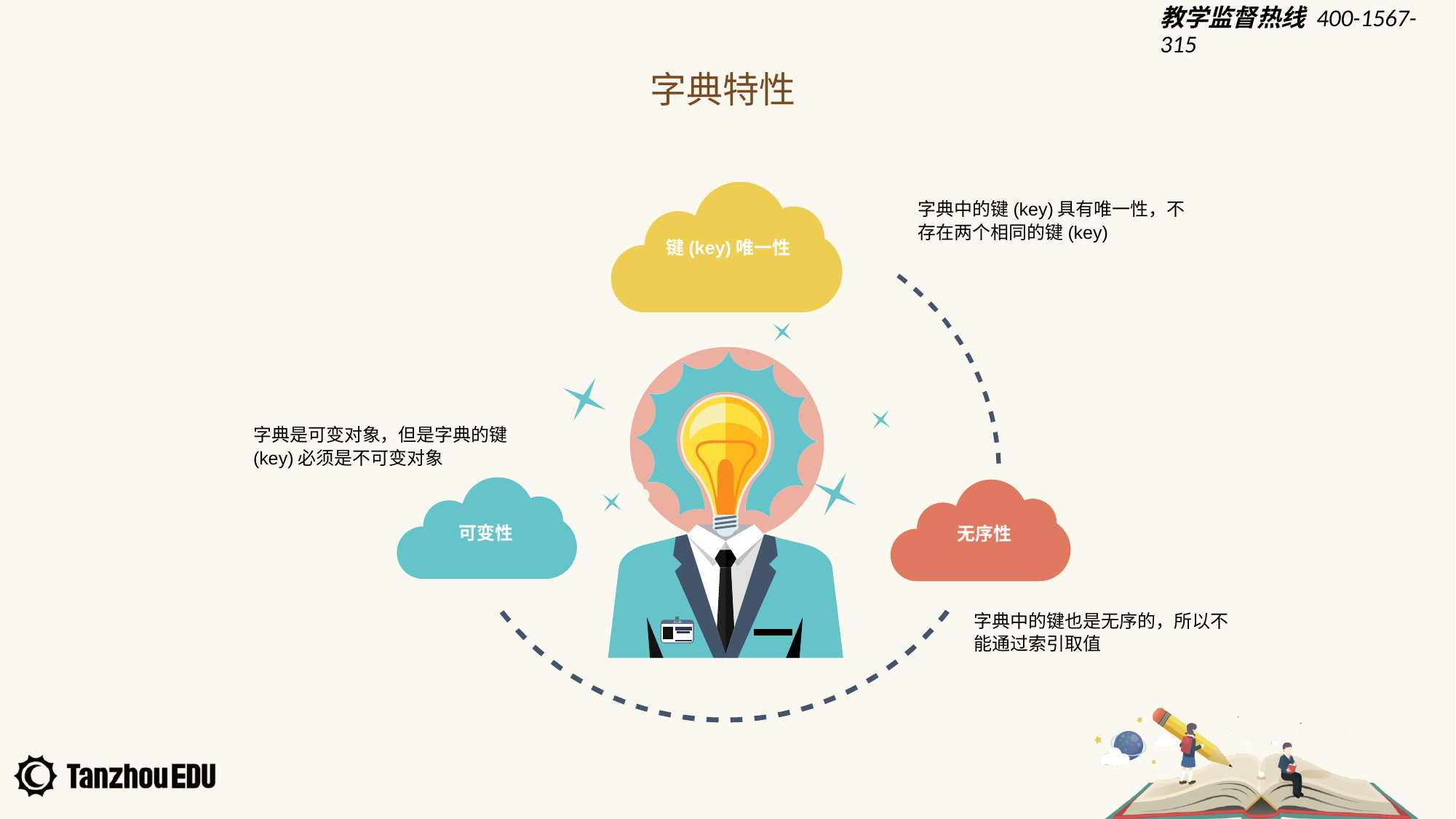

字典特性

字典中的键(key)具有唯一性，不存在两个相同的键(key)
键(key)唯一性

字典是可变对象，但是字典的键(key)必须是不可变对象

可变性
无序性

字典中的键也是无序的，所以不能通过索引取值